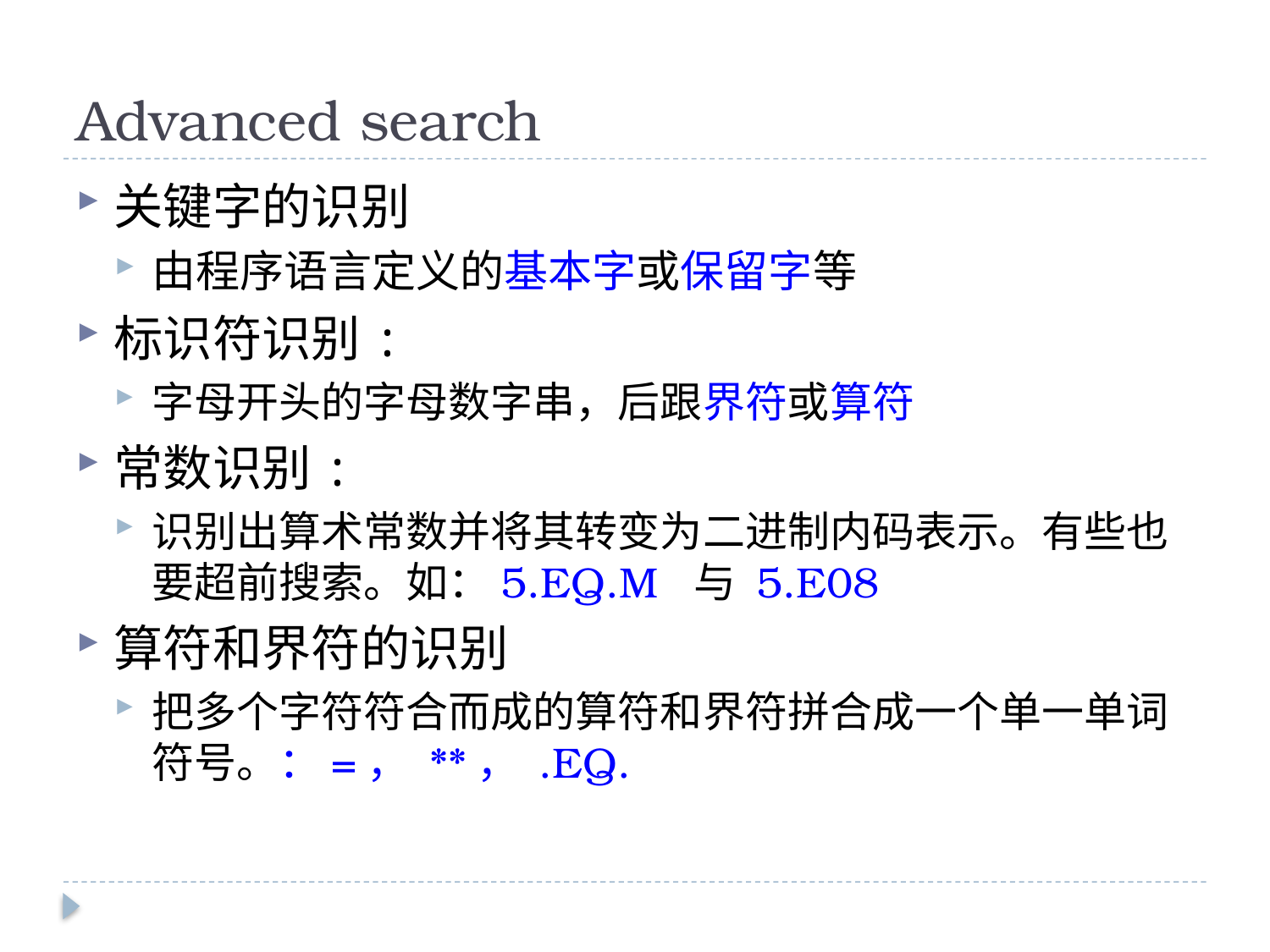

# Advanced search
关键字的识别
由程序语言定义的基本字或保留字等
标识符识别:
字母开头的字母数字串，后跟界符或算符
常数识别:
识别出算术常数并将其转变为二进制内码表示。有些也要超前搜索。如：5.EQ.M 与 5.E08
算符和界符的识别
把多个字符符合而成的算符和界符拼合成一个单一单词符号。：=， **， .EQ.